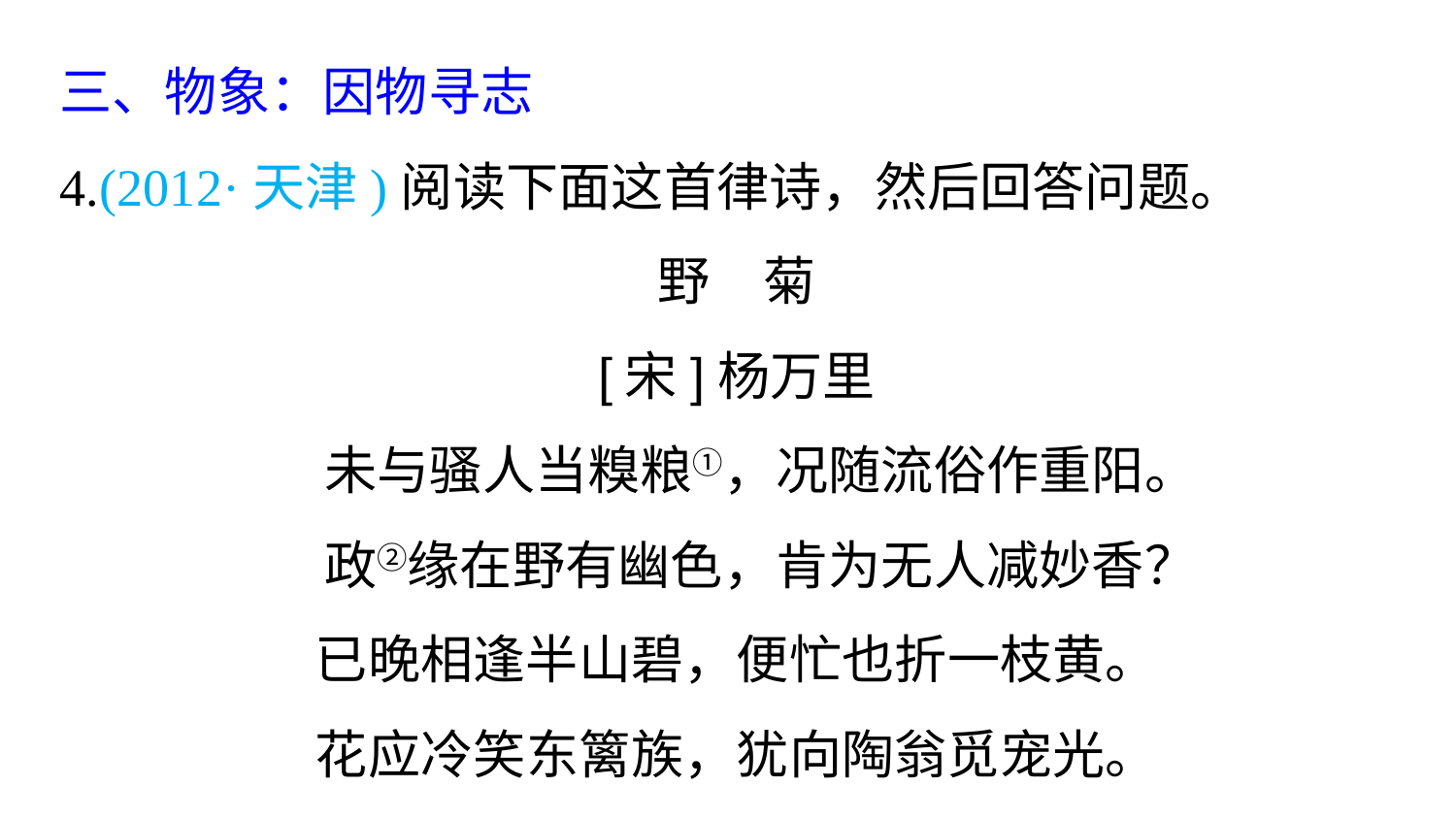

三、物象：因物寻志
4.(2012·天津)阅读下面这首律诗，然后回答问题。
野　菊
[宋]杨万里
   未与骚人当糗粮①，况随流俗作重阳。
   政②缘在野有幽色，肯为无人减妙香？
已晚相逢半山碧，便忙也折一枝黄。
花应冷笑东篱族，犹向陶翁觅宠光。